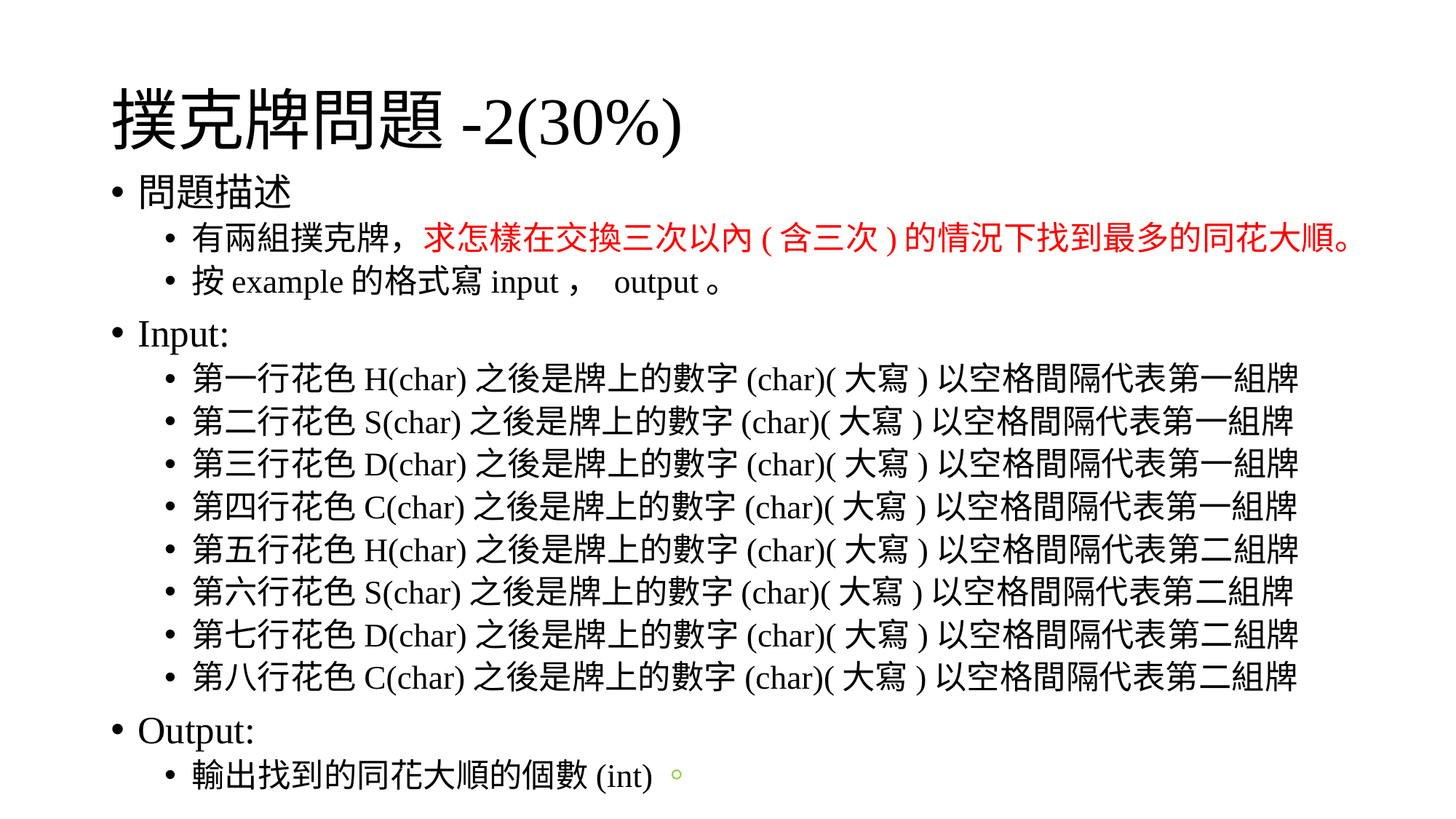

# 撲克牌問題-2(30%)
問題描述
有兩組撲克牌，求怎樣在交換三次以內(含三次)的情況下找到最多的同花大順。
按example的格式寫input， output。
Input:
第一行花色H(char)之後是牌上的數字(char)(大寫)以空格間隔代表第一組牌
第二行花色S(char)之後是牌上的數字(char)(大寫)以空格間隔代表第一組牌
第三行花色D(char)之後是牌上的數字(char)(大寫)以空格間隔代表第一組牌
第四行花色C(char)之後是牌上的數字(char)(大寫)以空格間隔代表第一組牌
第五行花色H(char)之後是牌上的數字(char)(大寫)以空格間隔代表第二組牌
第六行花色S(char)之後是牌上的數字(char)(大寫)以空格間隔代表第二組牌
第七行花色D(char)之後是牌上的數字(char)(大寫)以空格間隔代表第二組牌
第八行花色C(char)之後是牌上的數字(char)(大寫)以空格間隔代表第二組牌
Output:
輸出找到的同花大順的個數(int)。